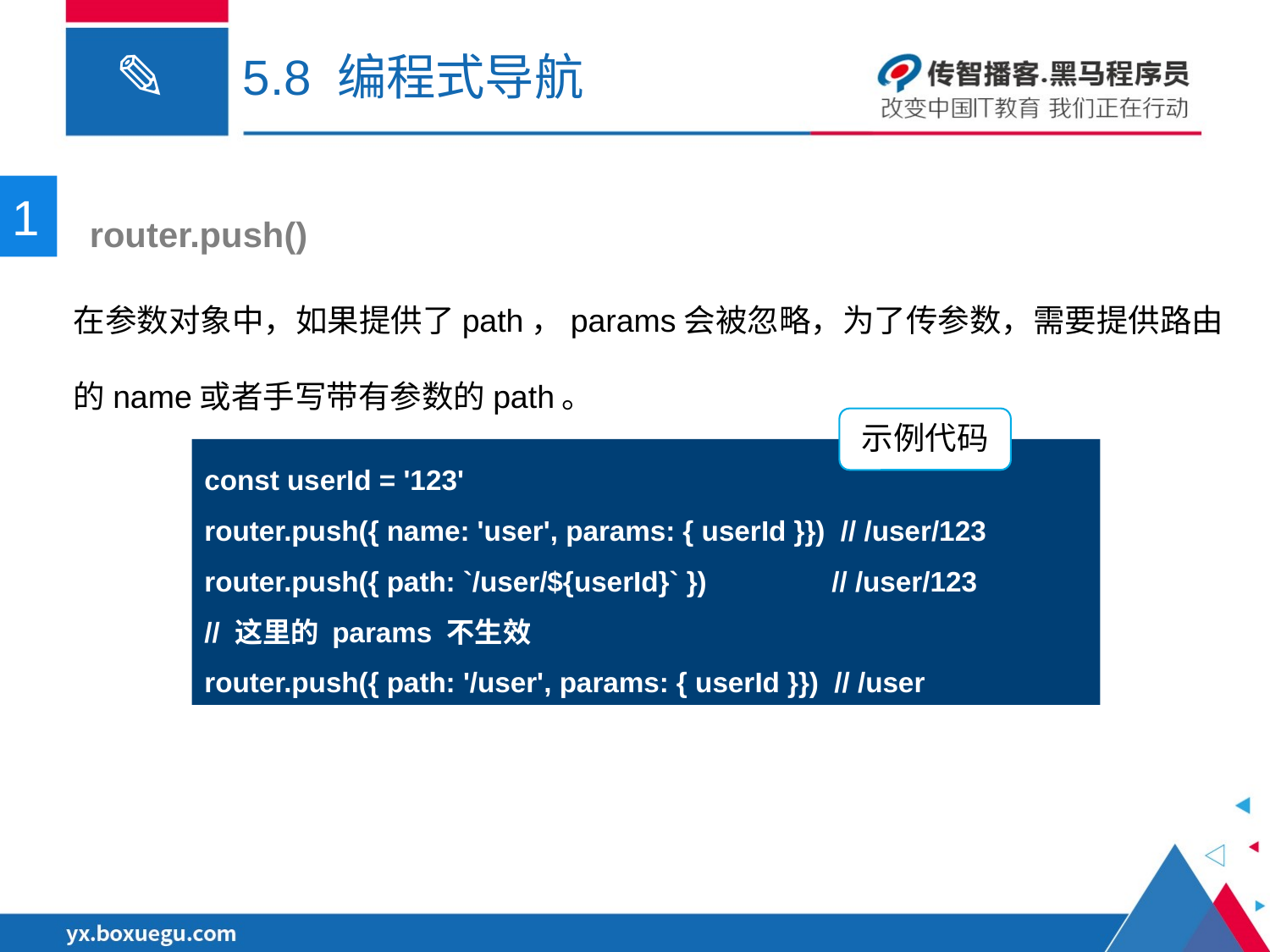

# 5.8 编程式导航

1
  router.push()
在参数对象中，如果提供了path，params会被忽略，为了传参数，需要提供路由的name或者手写带有参数的path。
示例代码
const userId = '123'
router.push({ name: 'user', params: { userId }})  // /user/123
router.push({ path: `/user/${userId}` })                // /user/123
// 这里的 params 不生效
router.push({ path: '/user', params: { userId }})  // /user